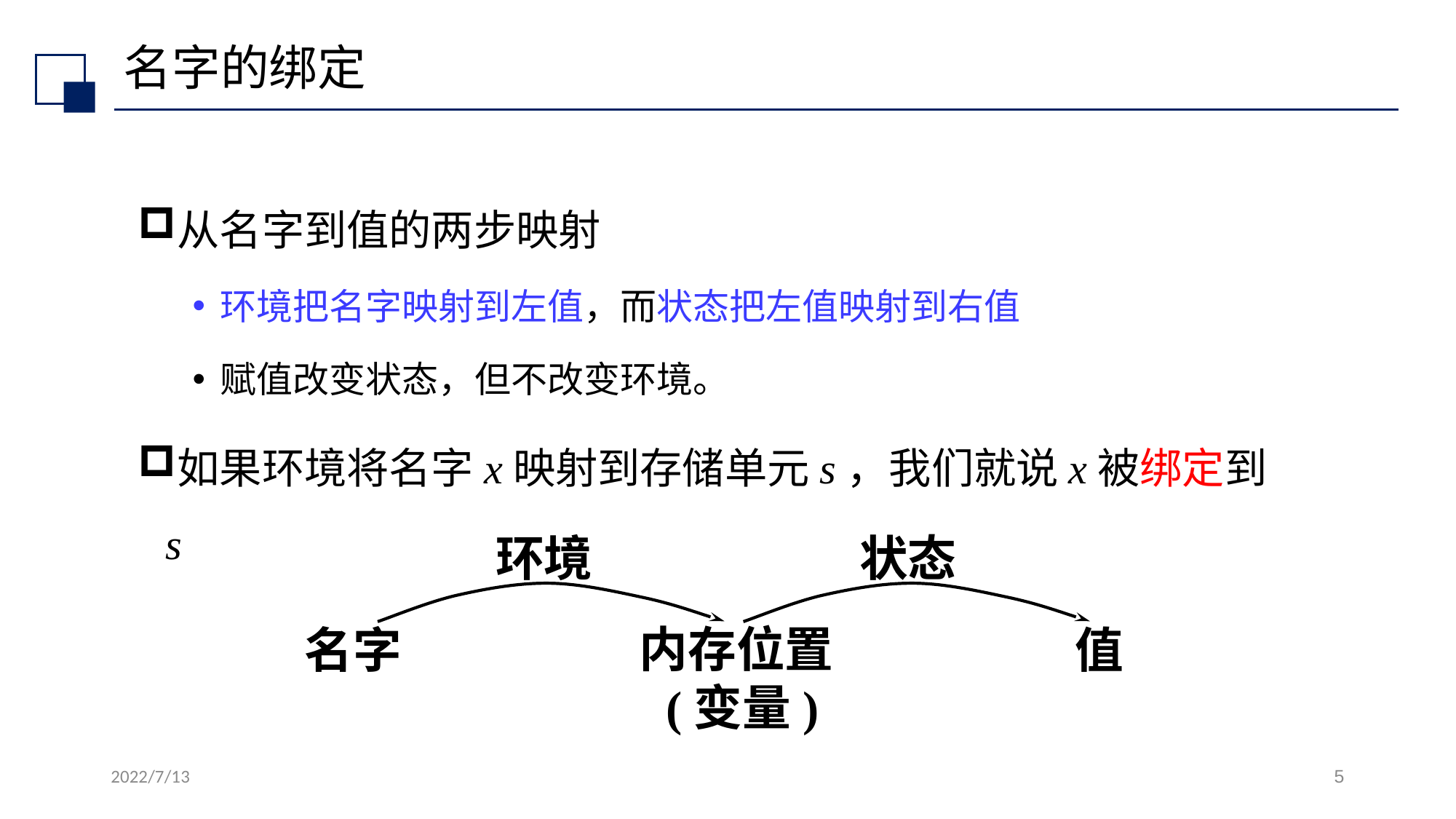

# 名字的绑定
从名字到值的两步映射
环境把名字映射到左值，而状态把左值映射到右值
赋值改变状态，但不改变环境。
如果环境将名字x映射到存储单元s，我们就说x被绑定到s
环境
状态

内存位置
(变量)
名字
值
2022/7/13
5